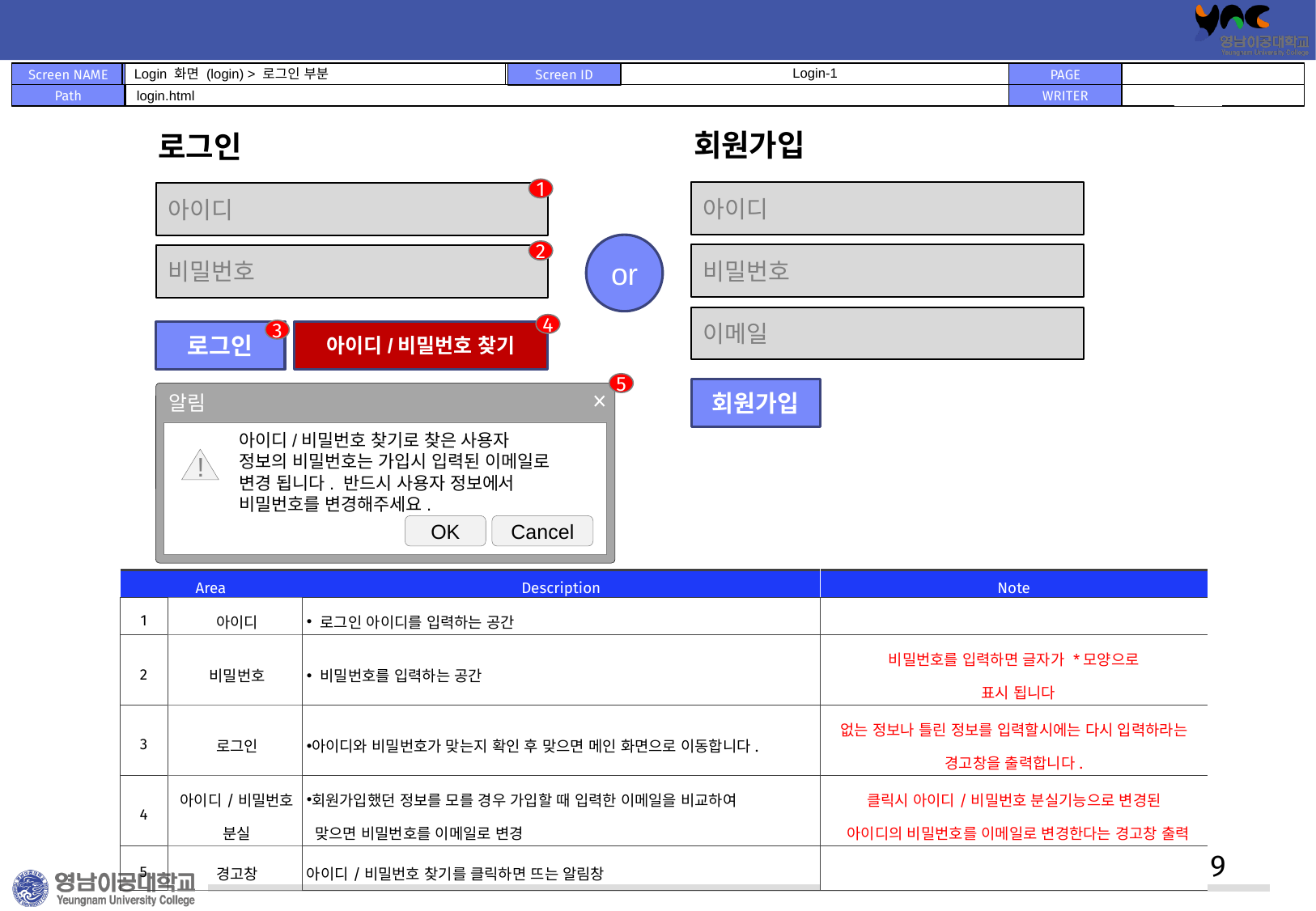

Login 화면 (login) > 로그인 부분
# Login-1
login.html

회원가입
로그인
1
아이디
아이디
or
2
비밀번호
비밀번호
이메일
4
3
로그인
아이디/비밀번호 찾기
5
회원가입
알림

아이디/비밀번호 찾기로 찾은 사용자 정보의 비밀번호는 가입시 입력된 이메일로 변경 됩니다. 반드시 사용자 정보에서 비밀번호를 변경해주세요.
!
OK
Cancel
| Area | 없는 정보나 틀린 정보를 입력할시에는 다시 입력하라는 경고창을 출력합니다. | Description | Note |
| --- | --- | --- | --- |
| 1 | 아이디 | 로그인 아이디를 입력하는 공간 |  |
| 2 | 비밀번호 | 비밀번호를 입력하는 공간 | 비밀번호를 입력하면 글자가 \*모양으로 표시 됩니다 |
| 3 | 로그인 | 아이디와 비밀번호가 맞는지 확인 후 맞으면 메인 화면으로 이동합니다. | 없는 정보나 틀린 정보를 입력할시에는 다시 입력하라는 경고창을 출력합니다. |
| 4 | 아이디/비밀번호 분실 | 회원가입했던 정보를 모를 경우 가입할 때 입력한 이메일을 비교하여 맞으면 비밀번호를 이메일로 변경 | 클릭시 아이디/비밀번호 분실기능으로 변경된 아이디의 비밀번호를 이메일로 변경한다는 경고창 출력 |
| 5 | 경고창 | 아이디/비밀번호 찾기를 클릭하면 뜨는 알림창 |  |
9